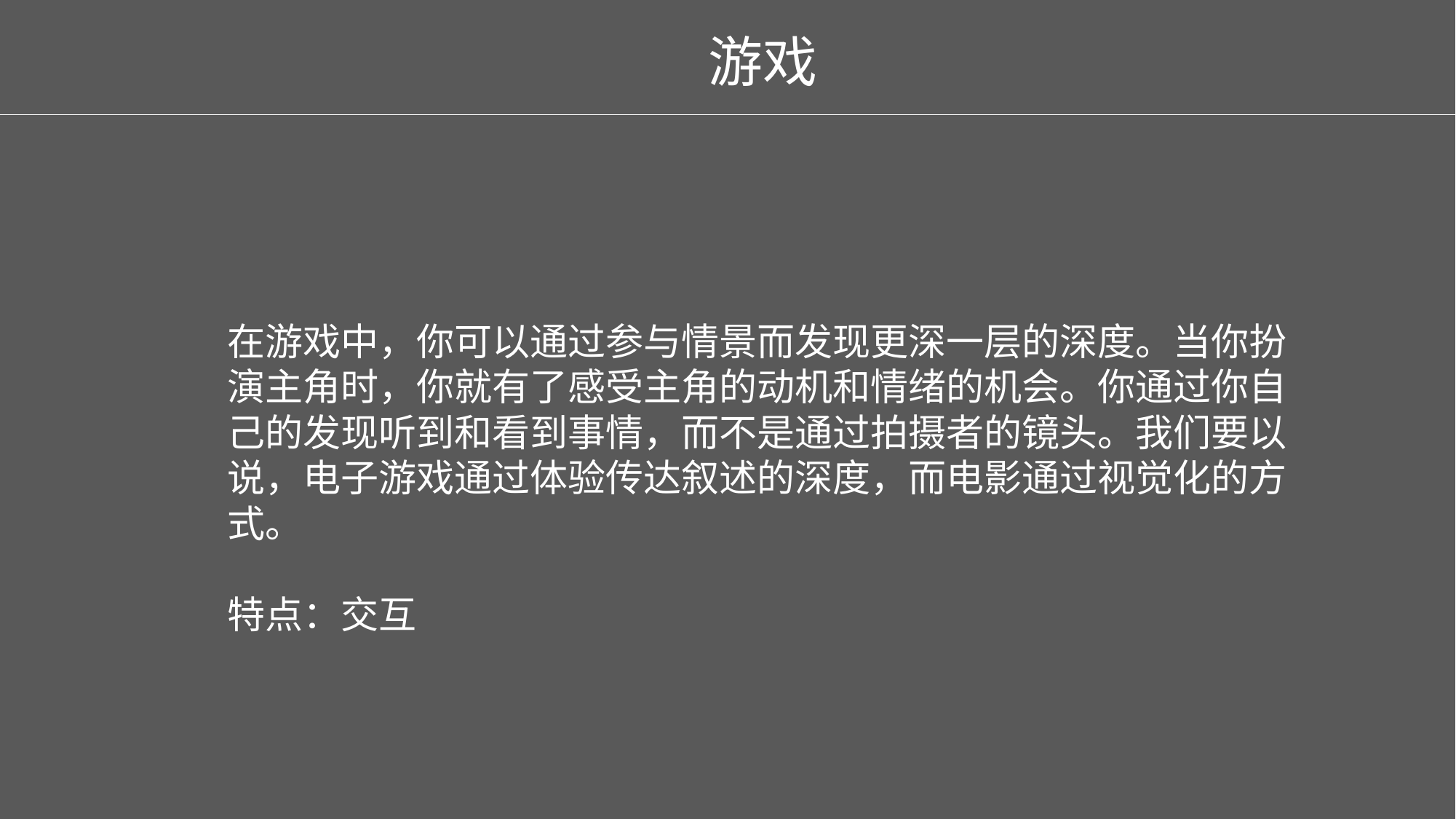

游戏
在游戏中，你可以通过参与情景而发现更深一层的深度。当你扮演主角时，你就有了感受主角的动机和情绪的机会。你通过你自己的发现听到和看到事情，而不是通过拍摄者的镜头。我们要以说，电子游戏通过体验传达叙述的深度，而电影通过视觉化的方式。

特点：交互